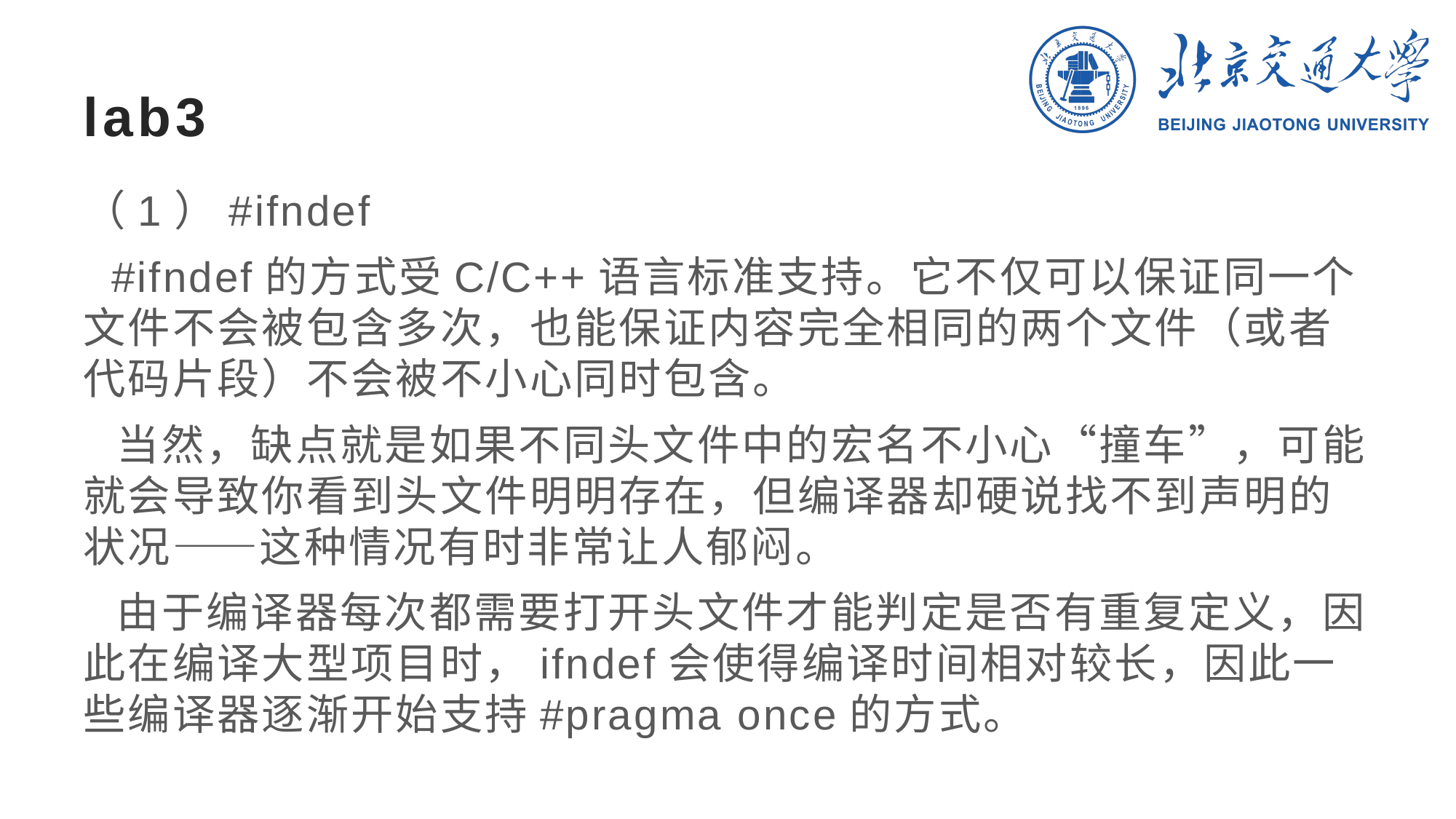

# lab3
（1）#ifndef
  #ifndef的方式受C/C++语言标准支持。它不仅可以保证同一个文件不会被包含多次，也能保证内容完全相同的两个文件（或者代码片段）不会被不小心同时包含。
  当然，缺点就是如果不同头文件中的宏名不小心“撞车”，可能就会导致你看到头文件明明存在，但编译器却硬说找不到声明的状况——这种情况有时非常让人郁闷。
  由于编译器每次都需要打开头文件才能判定是否有重复定义，因此在编译大型项目时，ifndef会使得编译时间相对较长，因此一些编译器逐渐开始支持#pragma once的方式。